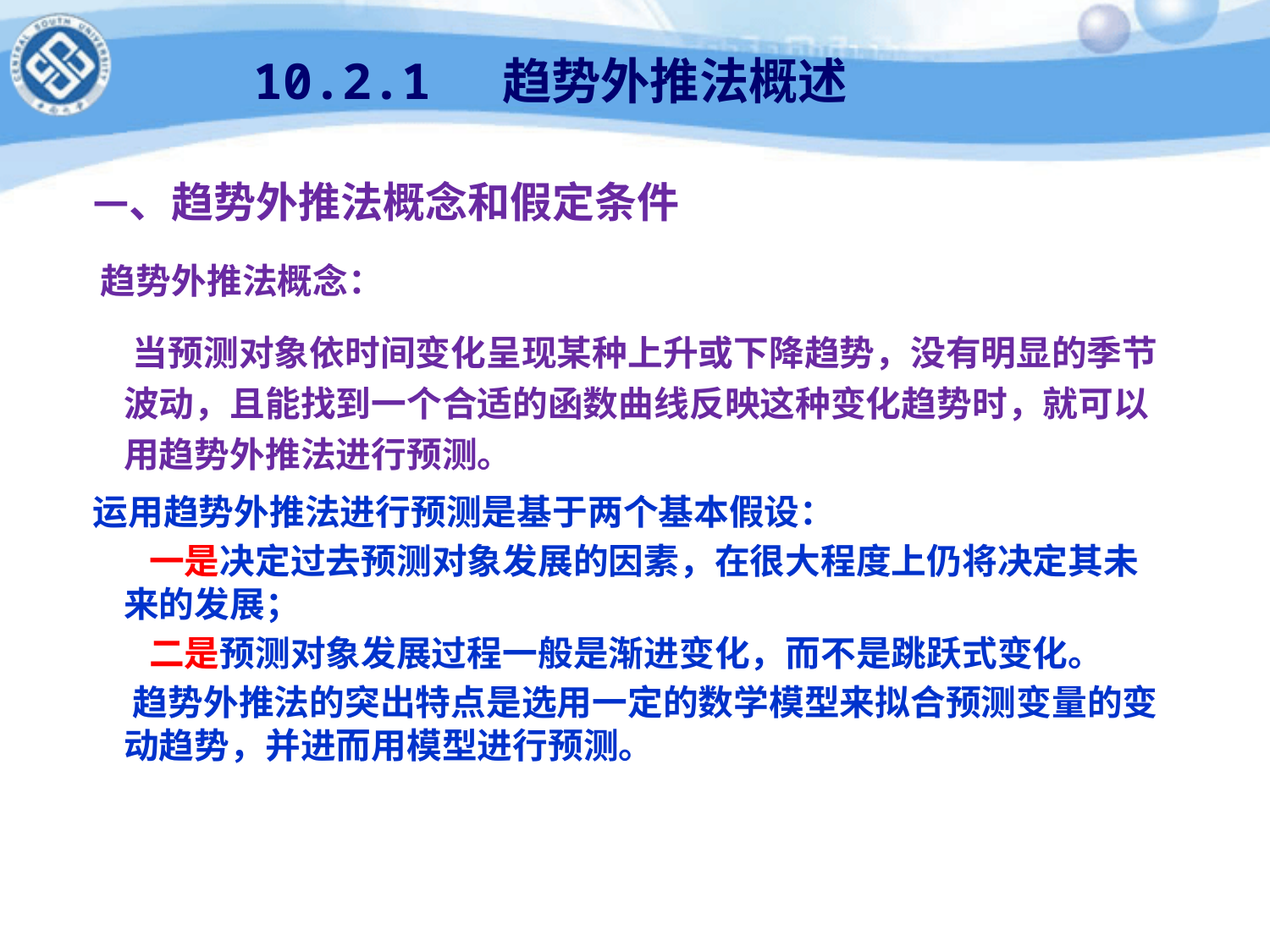

# 10.2.1  趋势外推法概述
  一、趋势外推法概念和假定条件
  趋势外推法概念：
      当预测对象依时间变化呈现某种上升或下降趋势，没有明显的季节波动，且能找到一个合适的函数曲线反映这种变化趋势时，就可以用趋势外推法进行预测。
 运用趋势外推法进行预测是基于两个基本假设：
        一是决定过去预测对象发展的因素，在很大程度上仍将决定其未来的发展；
        二是预测对象发展过程一般是渐进变化，而不是跳跃式变化。
      趋势外推法的突出特点是选用一定的数学模型来拟合预测变量的变动趋势，并进而用模型进行预测。